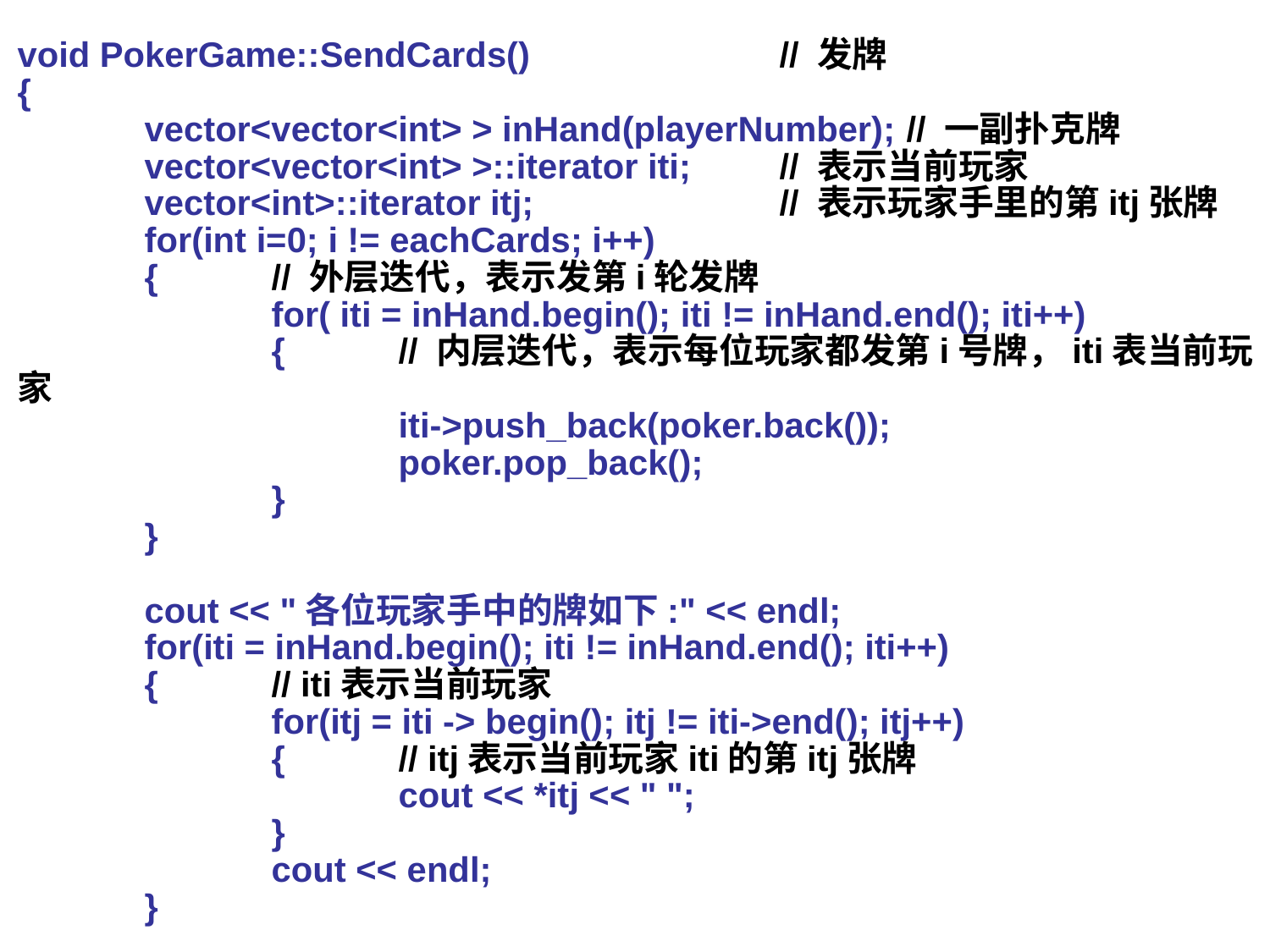

void PokerGame::SendCards()		// 发牌
{
	vector<vector<int> > inHand(playerNumber);	// 一副扑克牌
	vector<vector<int> >::iterator iti;	// 表示当前玩家
	vector<int>::iterator itj;		// 表示玩家手里的第itj张牌
	for(int i=0; i != eachCards; i++)
	{ 	// 外层迭代，表示发第i轮发牌
		for( iti = inHand.begin(); iti != inHand.end(); iti++)
		{	// 内层迭代，表示每位玩家都发第i号牌，iti表当前玩家
			iti->push_back(poker.back());
			poker.pop_back();
		}
	}

	cout << "各位玩家手中的牌如下:" << endl;
	for(iti = inHand.begin(); iti != inHand.end(); iti++)
	{	// iti表示当前玩家
		for(itj = iti -> begin(); itj != iti->end(); itj++)
		{	// itj表示当前玩家iti的第itj张牌
			cout << *itj << " ";
		}
		cout << endl;
	}